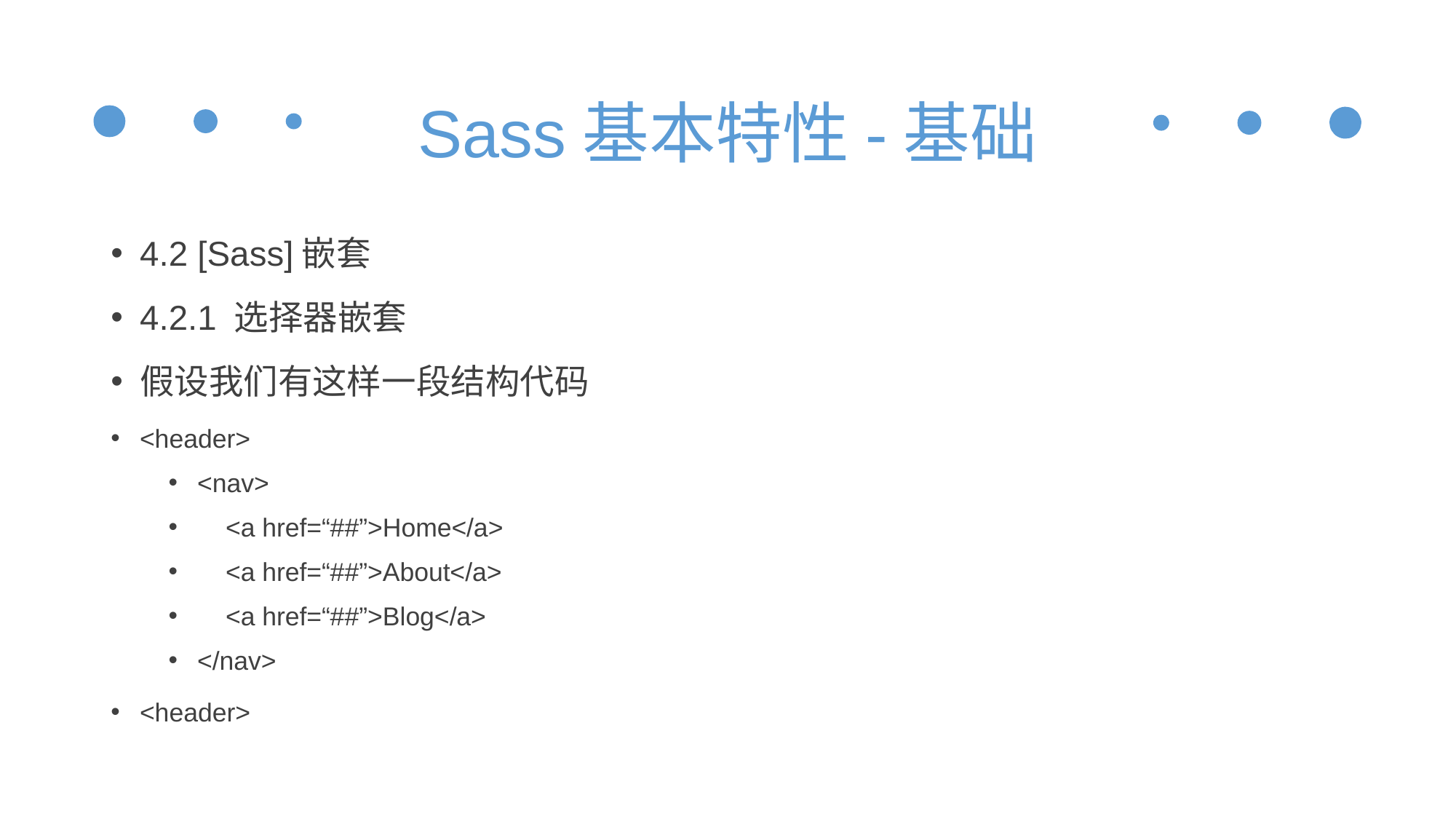

# Sass基本特性-基础
4.2 [Sass]嵌套
4.2.1 选择器嵌套
假设我们有这样一段结构代码
<header>
<nav>
    <a href=“##”>Home</a>
    <a href=“##”>About</a>
    <a href=“##”>Blog</a>
</nav>
<header>